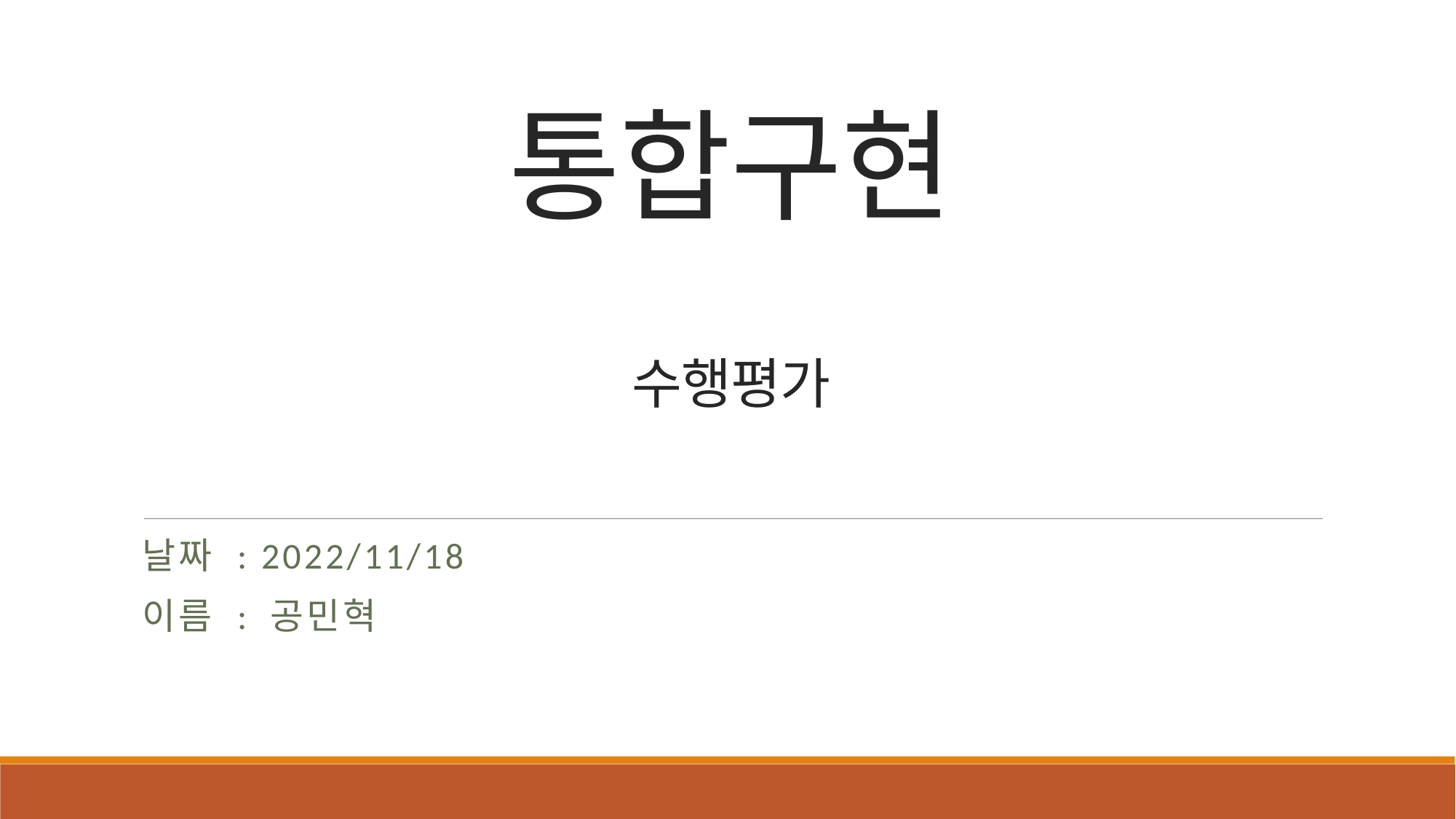

# 통합구현 수행평가
날짜 : 2022/11/18
이름 : 공민혁